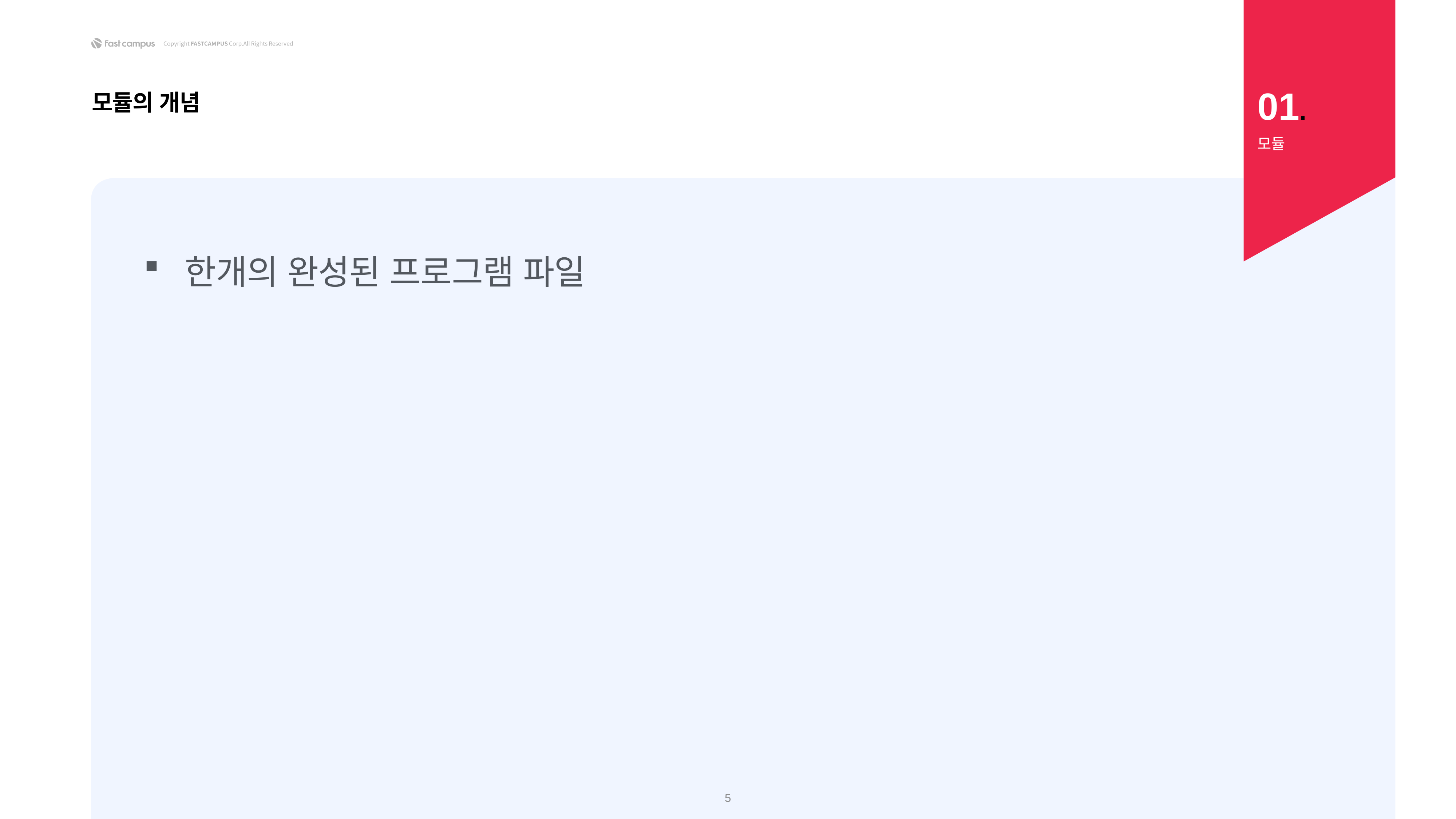

01.
모듈의 개념
모듈
한개의 완성된 프로그램 파일
5